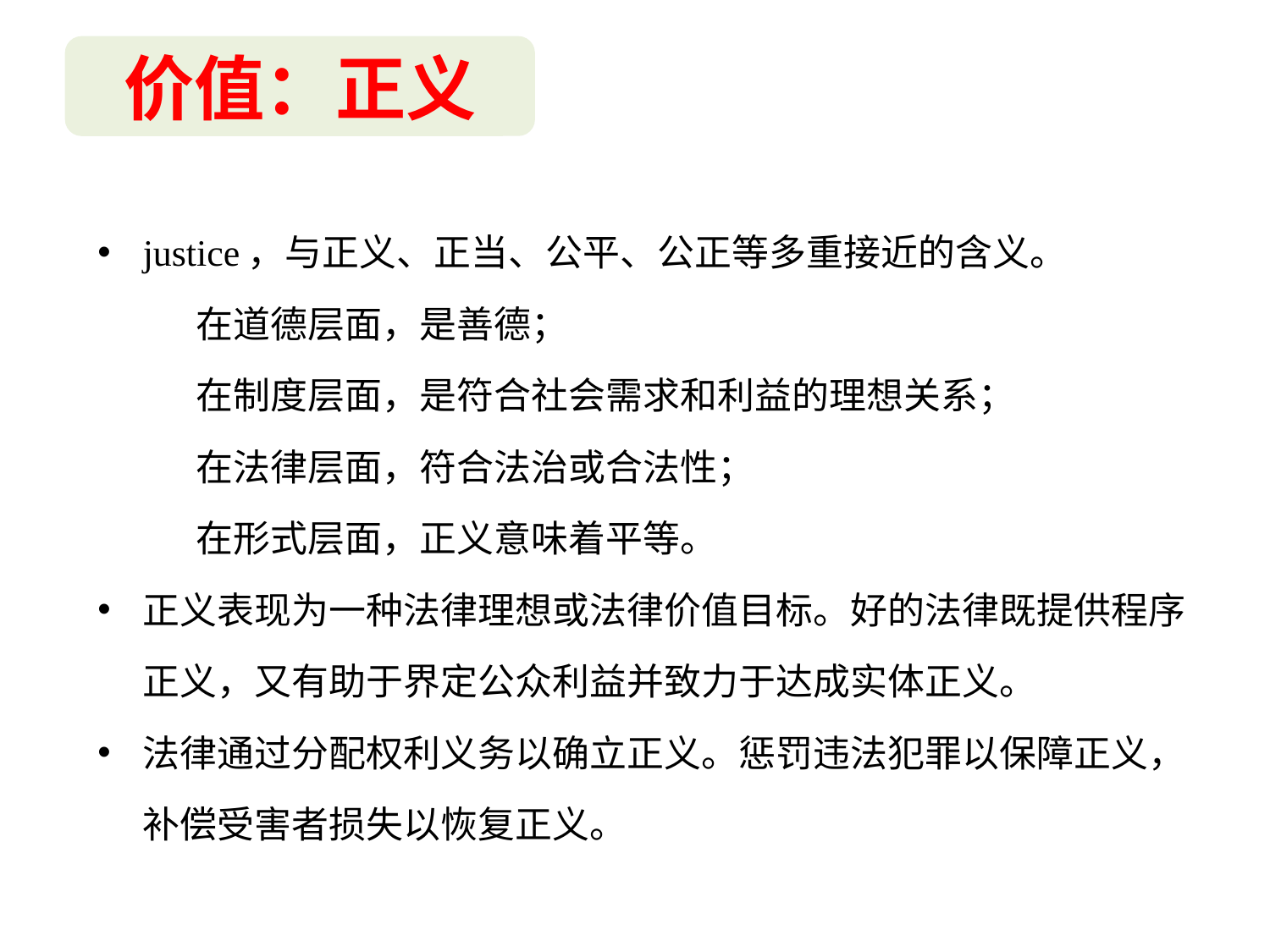

价值：正义
justice，与正义、正当、公平、公正等多重接近的含义。
           在道德层面，是善德；
           在制度层面，是符合社会需求和利益的理想关系；
           在法律层面，符合法治或合法性；
           在形式层面，正义意味着平等。
正义表现为一种法律理想或法律价值目标。好的法律既提供程序正义，又有助于界定公众利益并致力于达成实体正义。
法律通过分配权利义务以确立正义。惩罚违法犯罪以保障正义，补偿受害者损失以恢复正义。